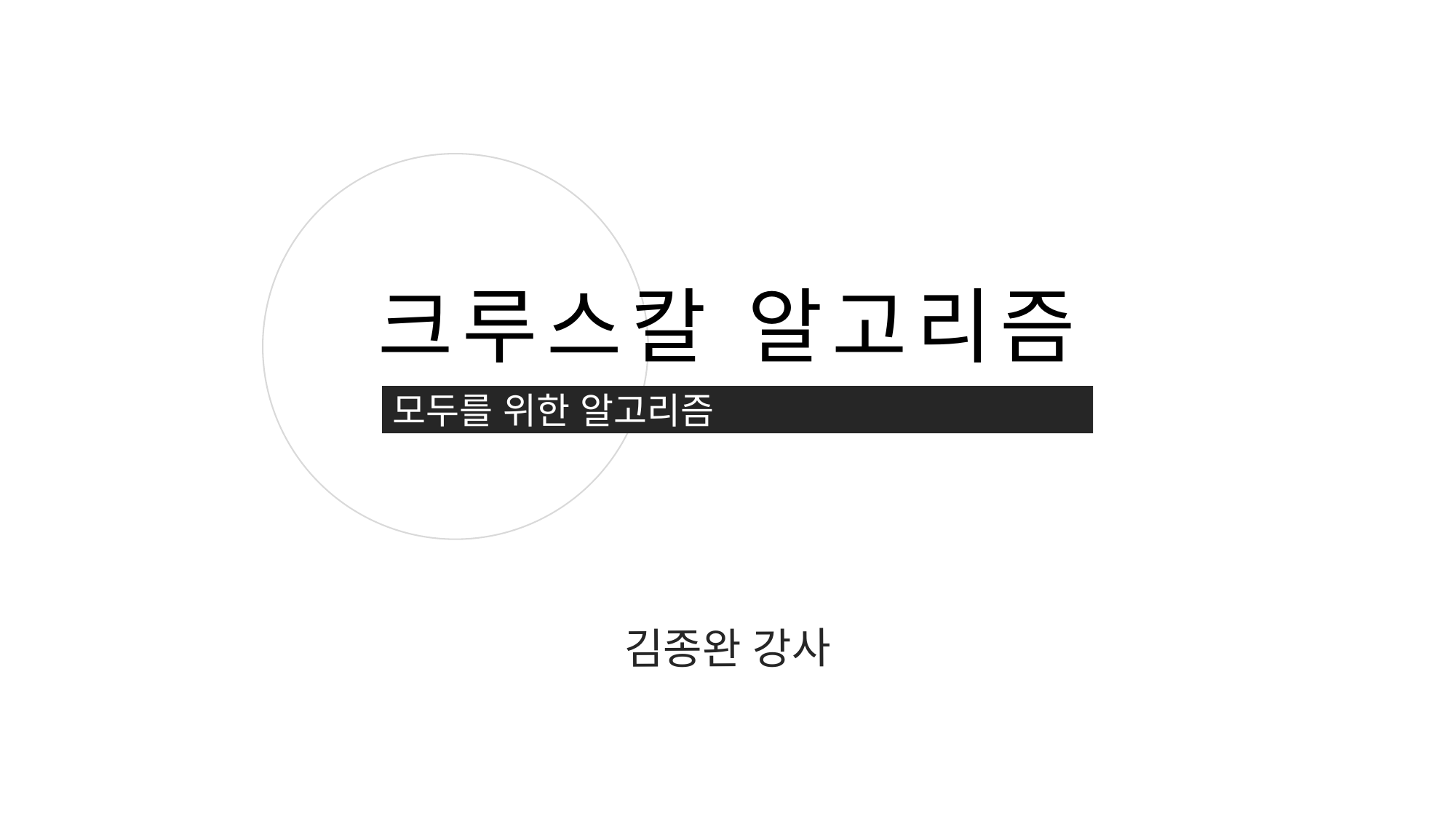

크루스칼 알고리즘
모두를 위한 알고리즘
김종완 강사